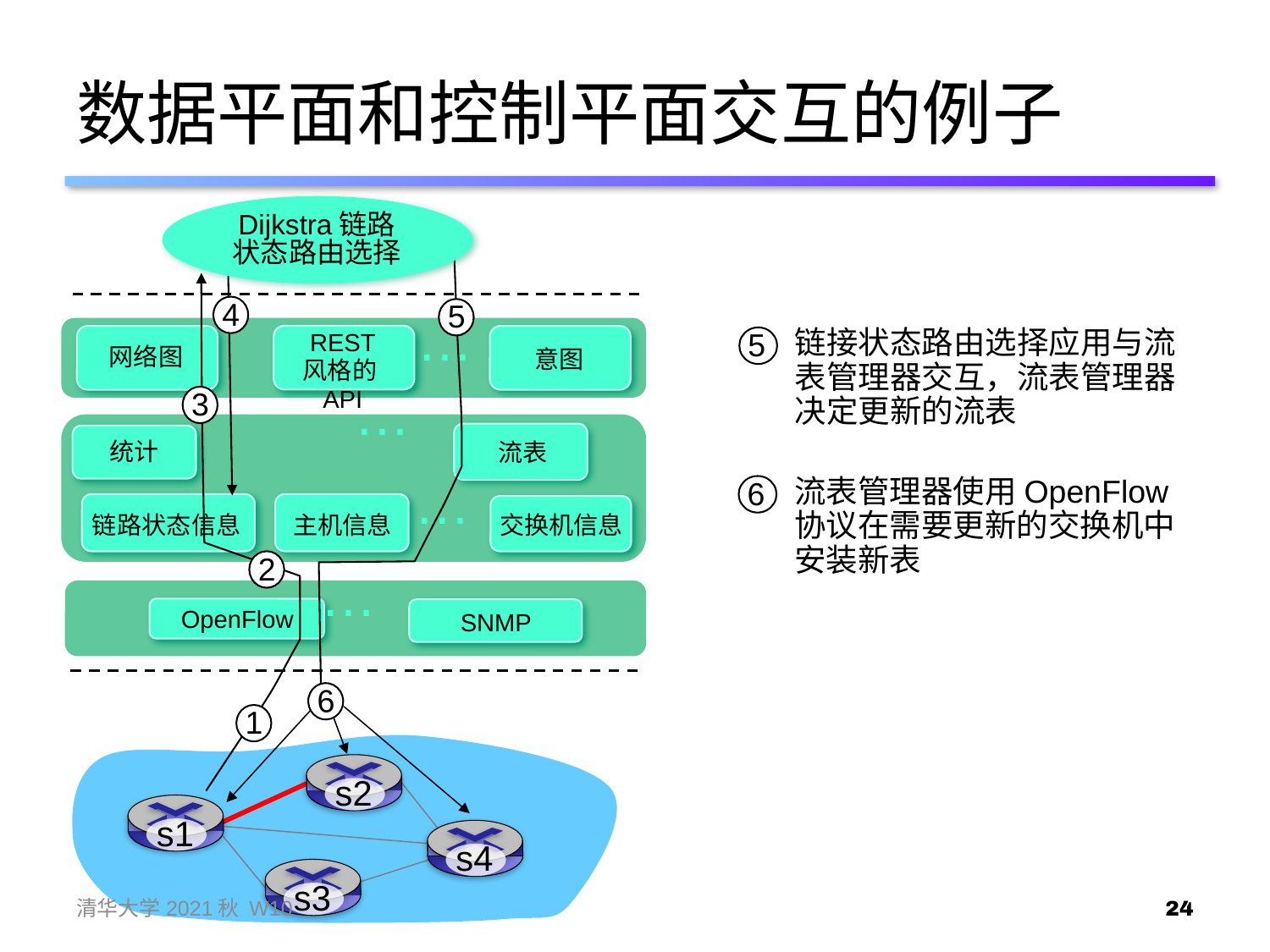

# 数据平面和控制平面交互的例子

Dijkstra链路
状态路由选择

4

5

…

5

链接状态路由选择应用与流表管理器交互，流表管理器决定更新的流表
REST
风格的API

意图

网络图
…
3

流表

统计
…
6

流表管理器使用OpenFlow协议在需要更新的交换机中安装新表

链路状态信息

主机信息

交换机信息
2

…

OpenFlow

SNMP
6

1

s2

s1

s4

s3

清华大学2021秋 W10
24